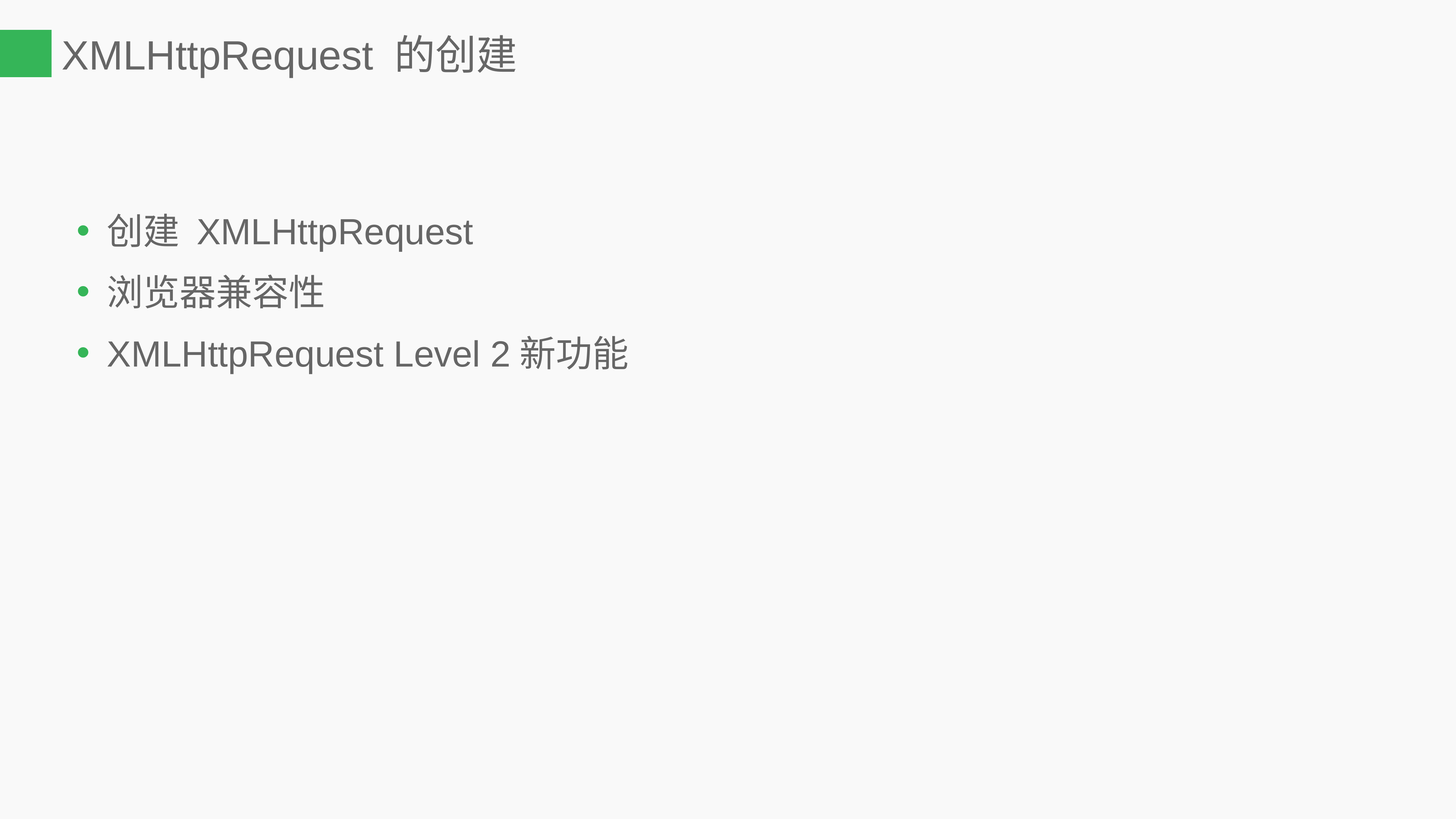

# XMLHttpRequest 的创建
创建 XMLHttpRequest
浏览器兼容性
XMLHttpRequest Level 2新功能